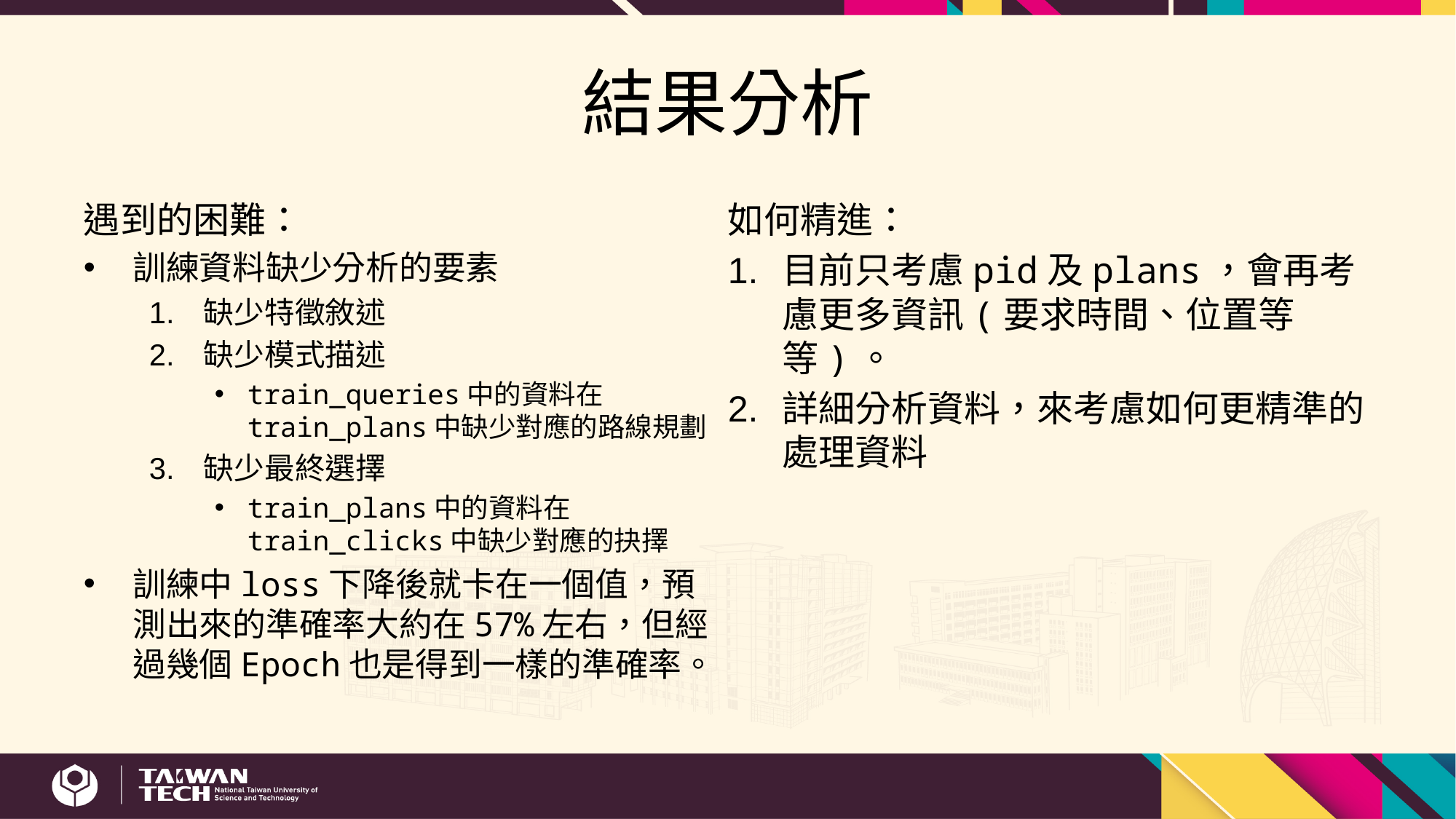

# 結果分析
遇到的困難：
訓練資料缺少分析的要素
缺少特徵敘述
缺少模式描述
train_queries中的資料在train_plans中缺少對應的路線規劃
缺少最終選擇
train_plans中的資料在train_clicks中缺少對應的抉擇
訓練中loss下降後就卡在一個值，預測出來的準確率大約在57%左右，但經過幾個Epoch也是得到一樣的準確率。
如何精進：
目前只考慮pid及plans，會再考慮更多資訊(要求時間、位置等等)。
詳細分析資料，來考慮如何更精準的處理資料